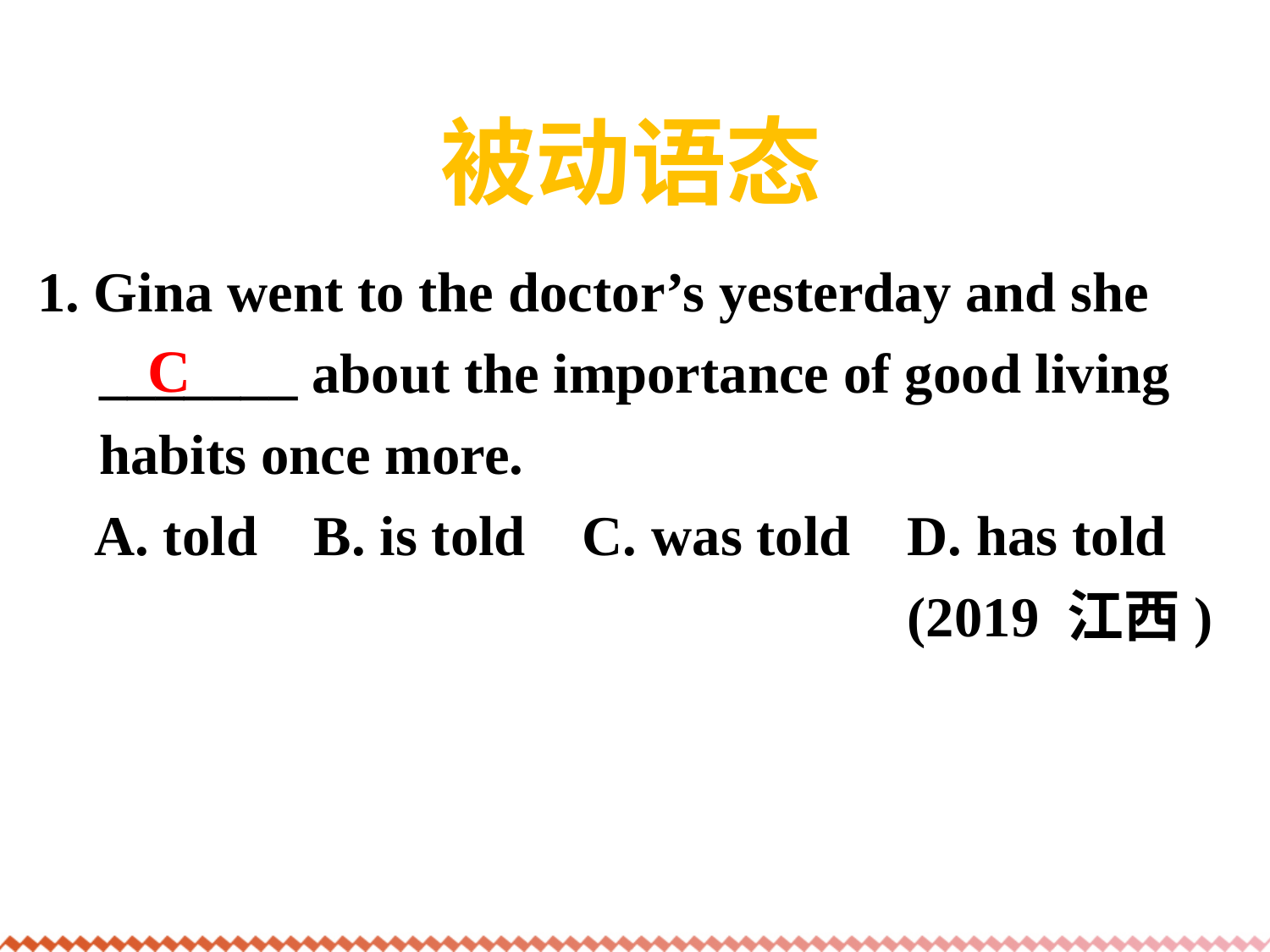

被动语态
1. Gina went to the doctor’s yesterday and she _______ about the importance of good living habits once more.
    A. told    B. is told    C. was told    D. has told
  (2019 江西)
C